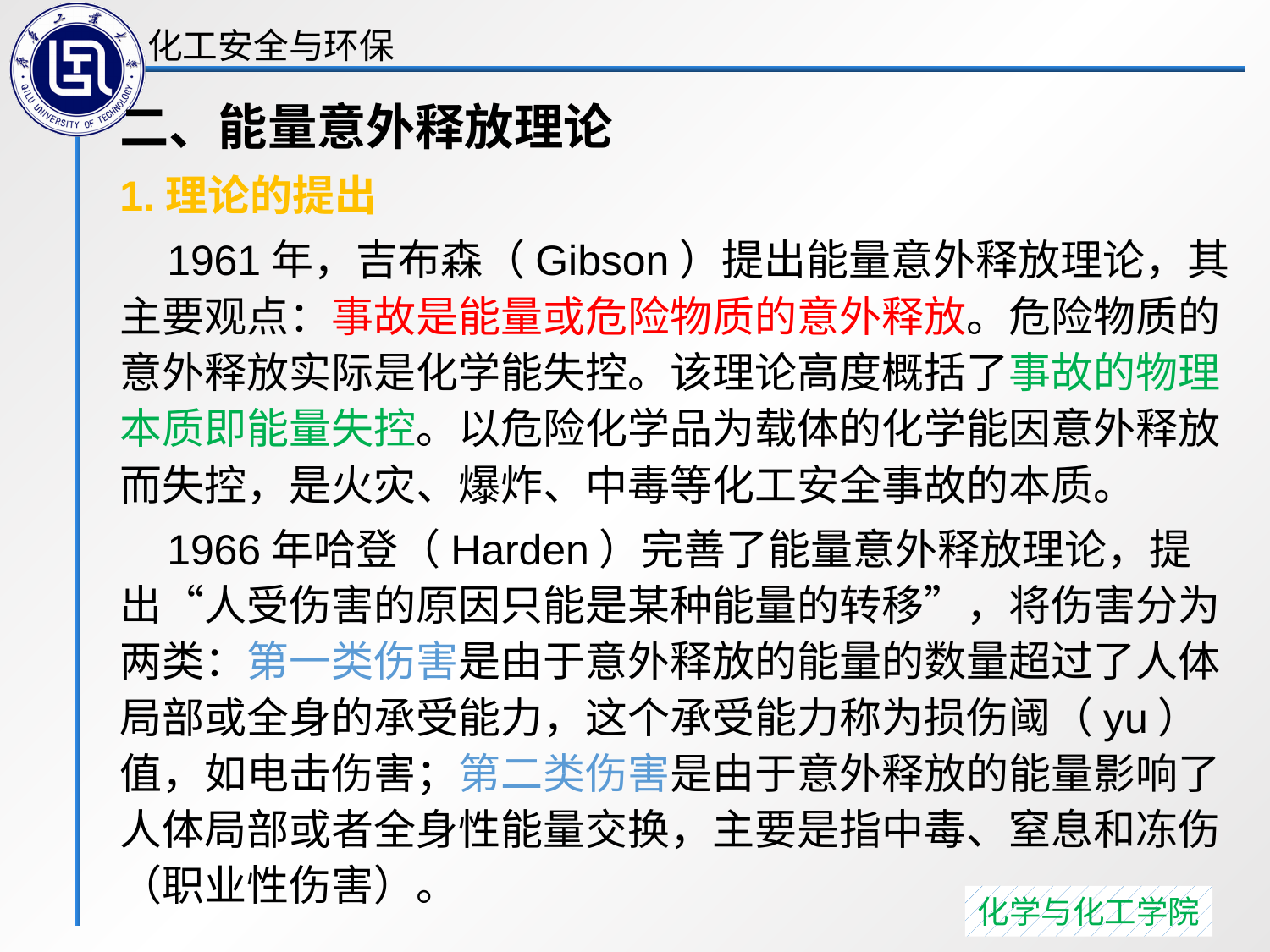

二、能量意外释放理论
1.理论的提出
    1961年，吉布森（Gibson）提出能量意外释放理论，其主要观点：事故是能量或危险物质的意外释放。危险物质的意外释放实际是化学能失控。该理论高度概括了事故的物理本质即能量失控。以危险化学品为载体的化学能因意外释放而失控，是火灾、爆炸、中毒等化工安全事故的本质。
    1966年哈登（Harden）完善了能量意外释放理论，提出“人受伤害的原因只能是某种能量的转移”，将伤害分为两类：第一类伤害是由于意外释放的能量的数量超过了人体局部或全身的承受能力，这个承受能力称为损伤阈（yu）值，如电击伤害；第二类伤害是由于意外释放的能量影响了人体局部或者全身性能量交换，主要是指中毒、窒息和冻伤（职业性伤害）。